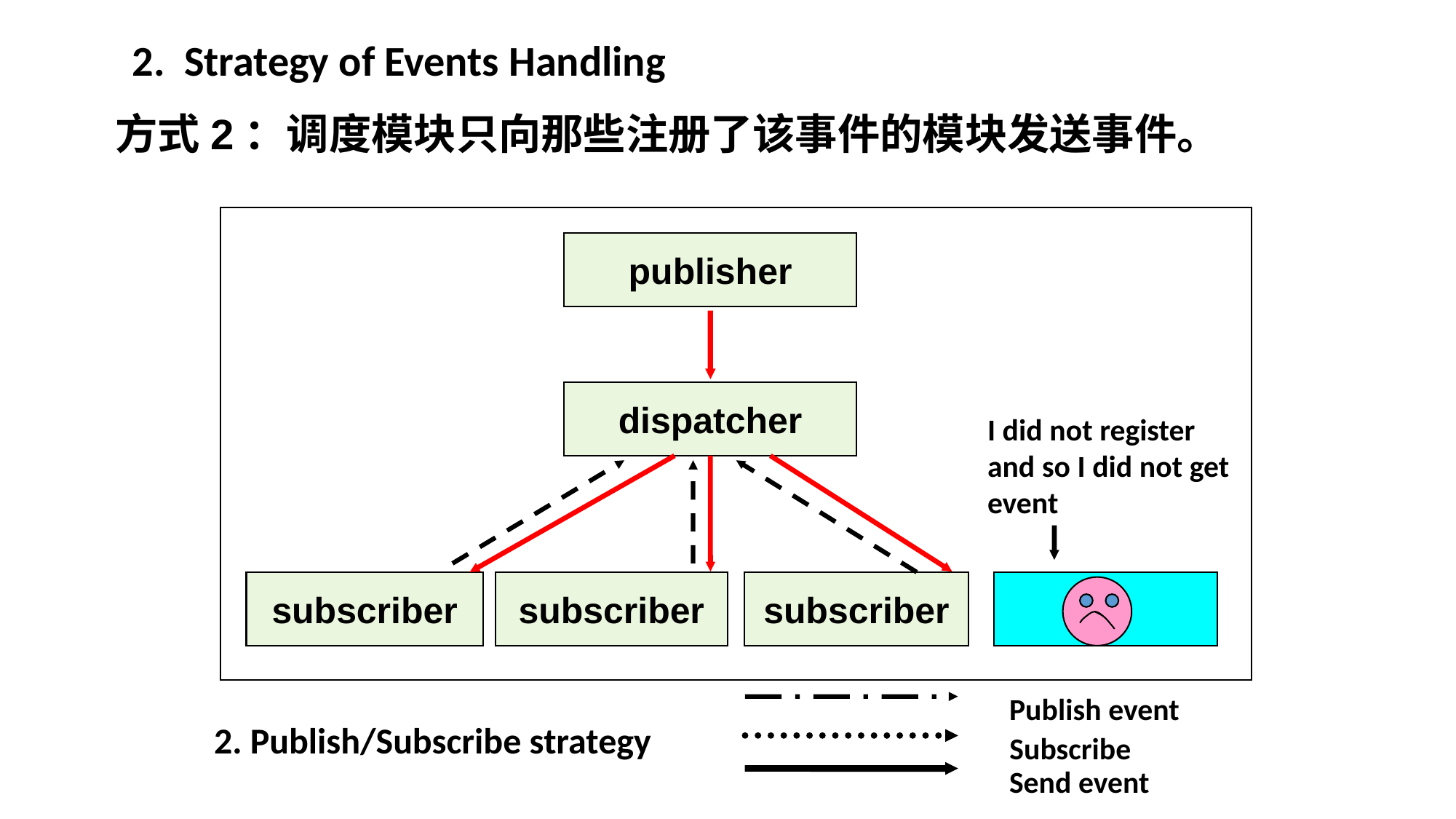

2.  Strategy of Events Handling
方式2：调度模块只向那些注册了该事件的模块发送事件。

publisher

dispatcher
I did not register and so I did not get event

subscriber
subscriber
subscriber

Publish event

Subscribe

Send event

2. Publish/Subscribe strategy